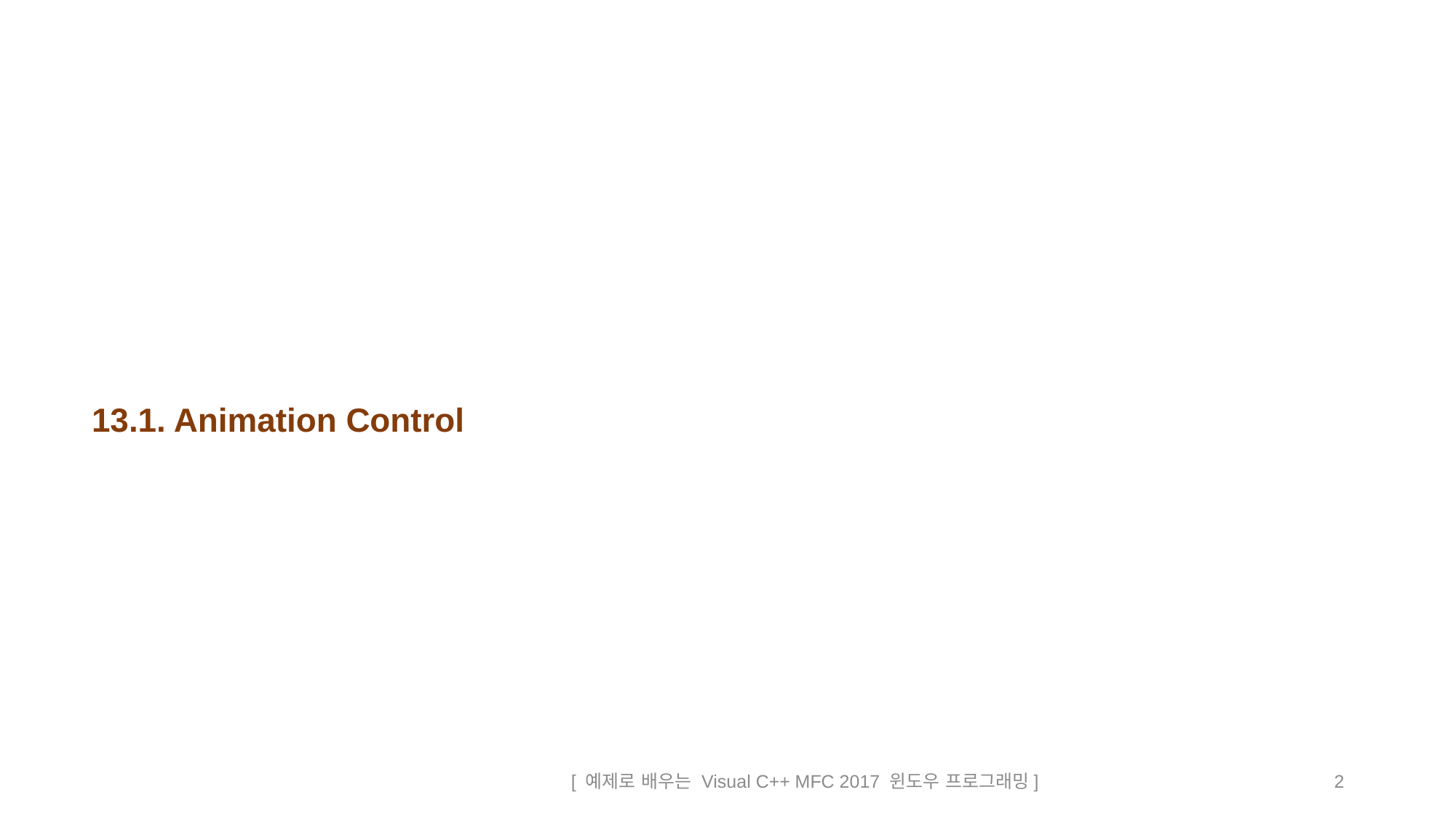

# 13.1. Animation Control
[ 예제로 배우는 Visual C++ MFC 2017 윈도우 프로그래밍]
2